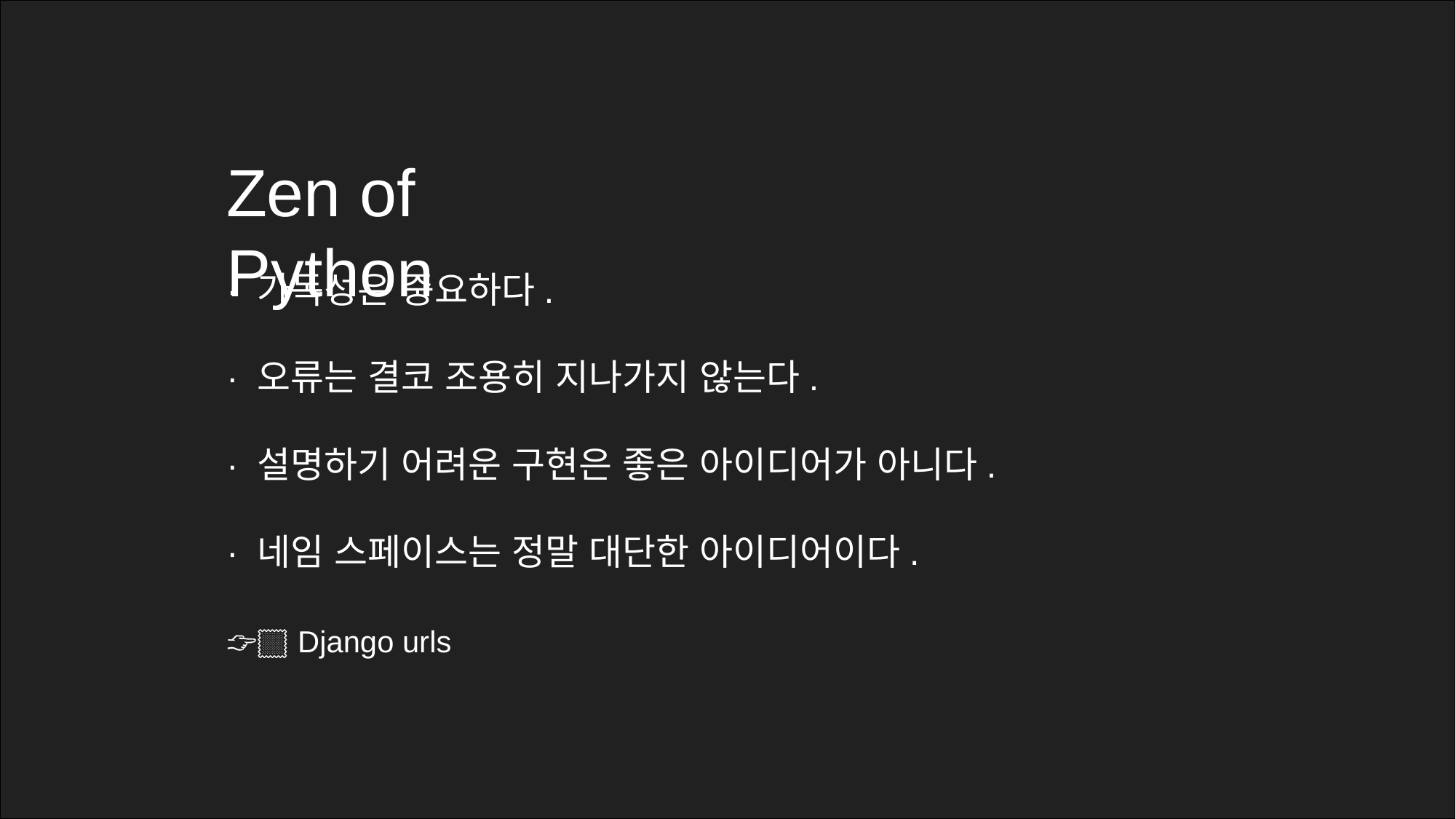

Zen of Python
· 가독성은 중요하다.

· 오류는 결코 조용히 지나가지 않는다.

· 설명하기 어려운 구현은 좋은 아이디어가 아니다.

· 네임 스페이스는 정말 대단한 아이디어이다.

👉🏻 Django urls